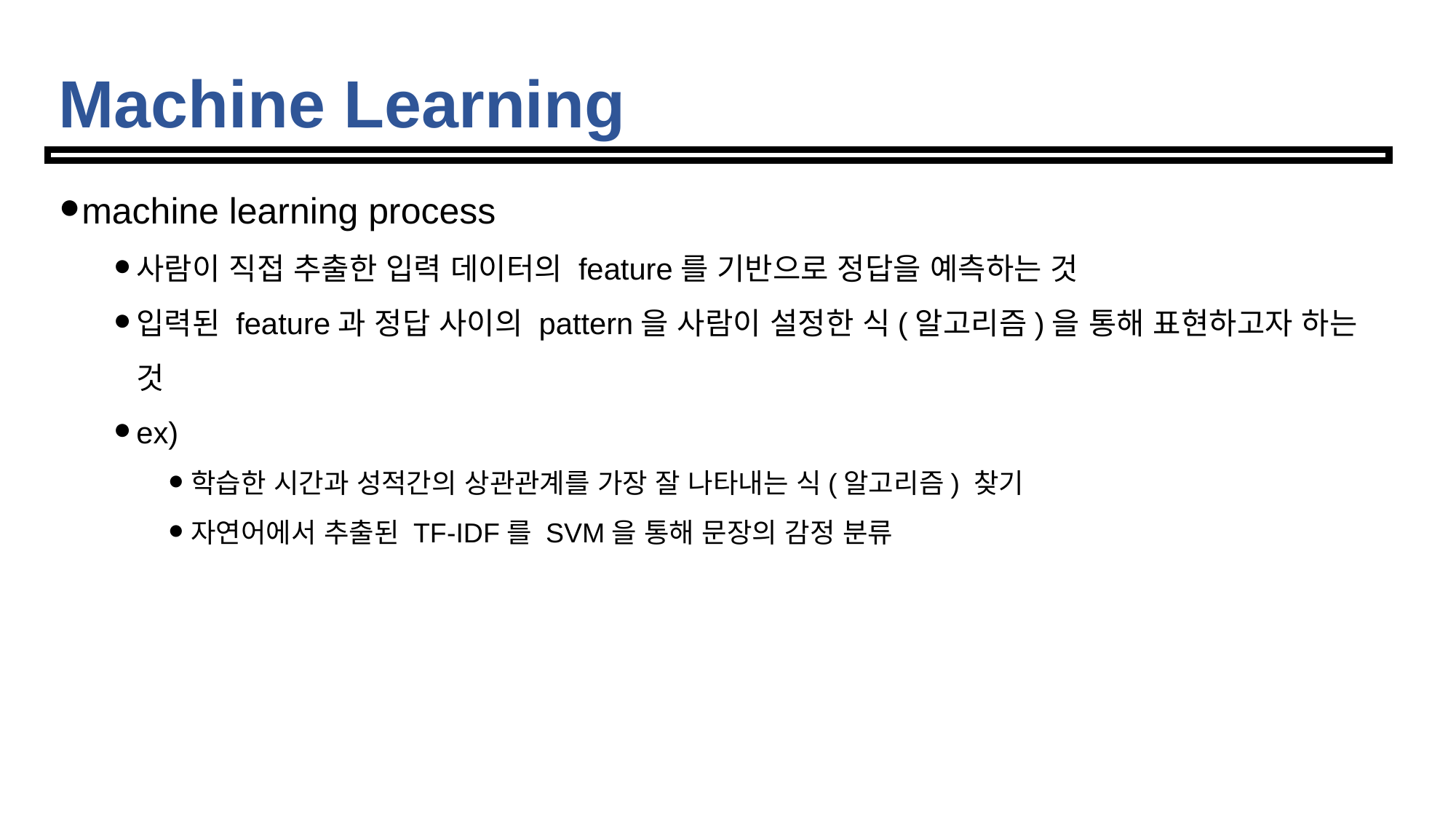

# Machine Learning

machine learning process
사람이 직접 추출한 입력 데이터의 feature를 기반으로 정답을 예측하는 것
입력된 feature과 정답 사이의 pattern을 사람이 설정한 식(알고리즘)을 통해 표현하고자 하는 것
ex)
학습한 시간과 성적간의 상관관계를 가장 잘 나타내는 식(알고리즘) 찾기
자연어에서 추출된 TF-IDF를 SVM을 통해 문장의 감정 분류